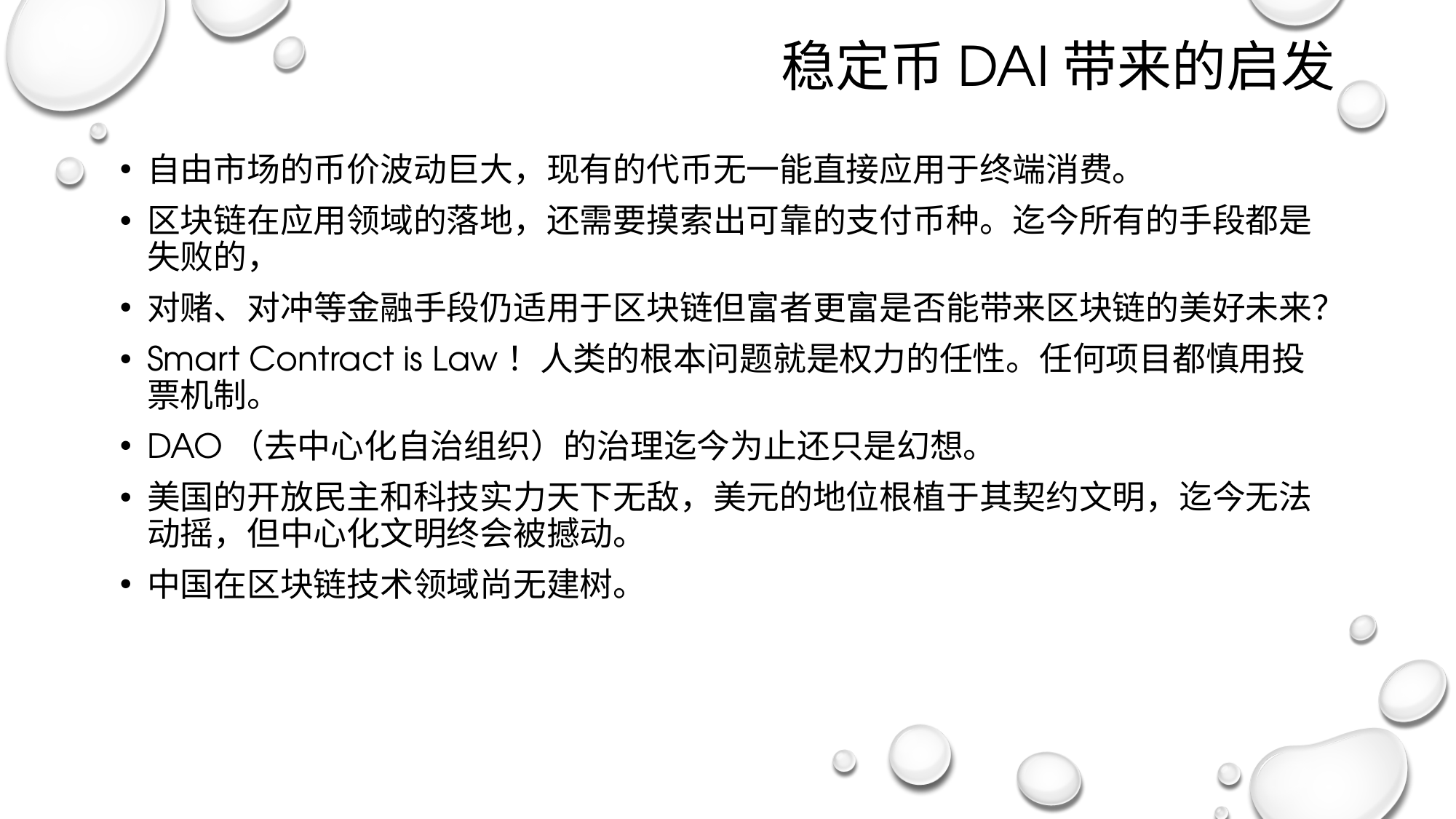

稳定币DAI带来的启发
自由市场的币价波动巨大，现有的代币无一能直接应用于终端消费。
区块链在应用领域的落地，还需要摸索出可靠的支付币种。迄今所有的手段都是失败的，
对赌、对冲等金融手段仍适用于区块链但富者更富是否能带来区块链的美好未来？
Smart Contract is Law！人类的根本问题就是权力的任性。任何项目都慎用投票机制。
DAO（去中心化自治组织）的治理迄今为止还只是幻想。
美国的开放民主和科技实力天下无敌，美元的地位根植于其契约文明，迄今无法动摇，但中心化文明终会被撼动。
中国在区块链技术领域尚无建树。